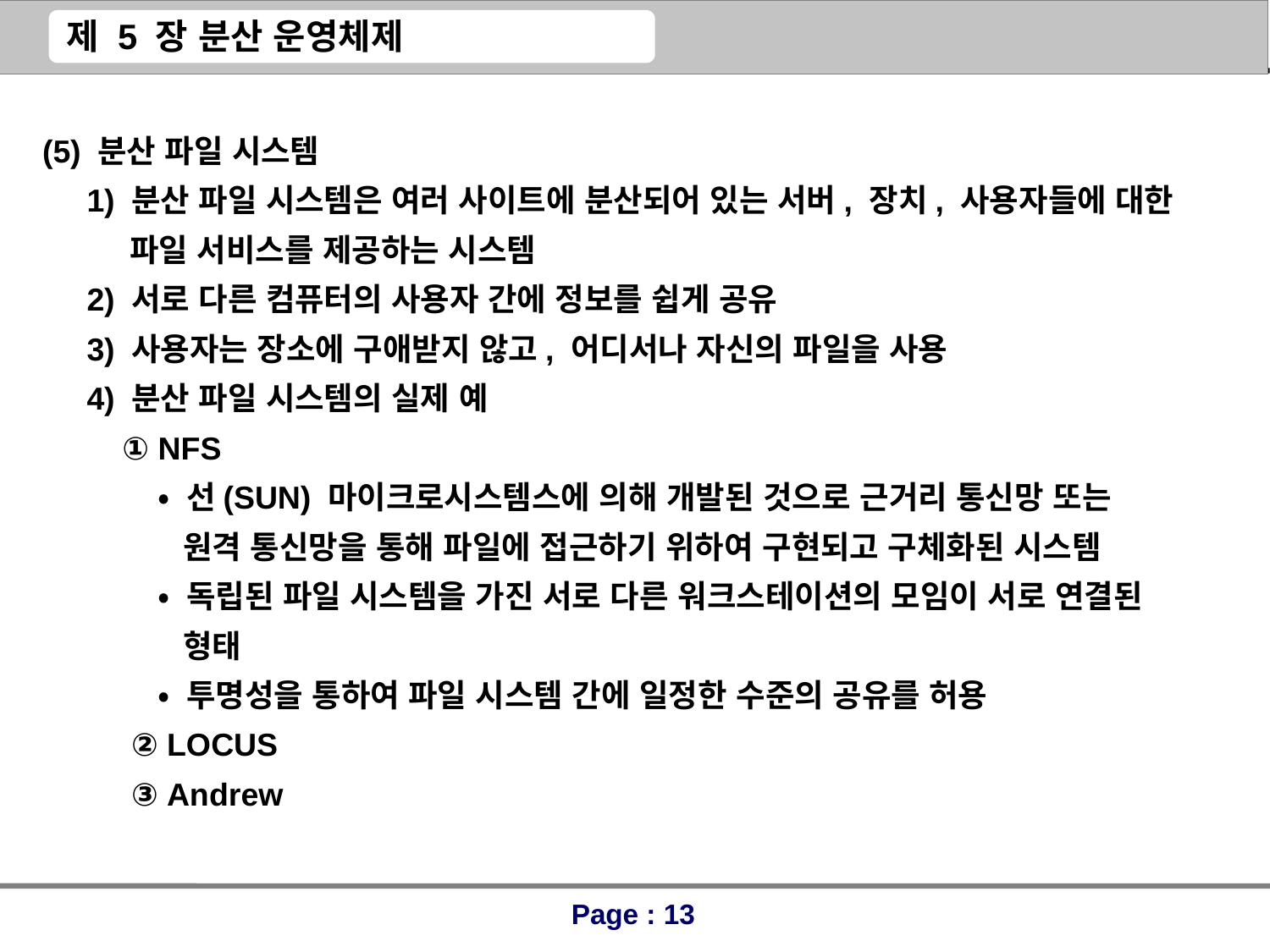

(5) 분산 파일 시스템
     1) 분산 파일 시스템은 여러 사이트에 분산되어 있는 서버, 장치, 사용자들에 대한
         파일 서비스를 제공하는 시스템
     2) 서로 다른 컴퓨터의 사용자 간에 정보를 쉽게 공유
     3) 사용자는 장소에 구애받지 않고, 어디서나 자신의 파일을 사용
     4) 분산 파일 시스템의 실제 예
         ① NFS
             • 선(SUN) 마이크로시스템스에 의해 개발된 것으로 근거리 통신망 또는
               원격 통신망을 통해 파일에 접근하기 위하여 구현되고 구체화된 시스템
             • 독립된 파일 시스템을 가진 서로 다른 워크스테이션의 모임이 서로 연결된
               형태
             • 투명성을 통하여 파일 시스템 간에 일정한 수준의 공유를 허용
          ② LOCUS
          ③ Andrew
Page : 13